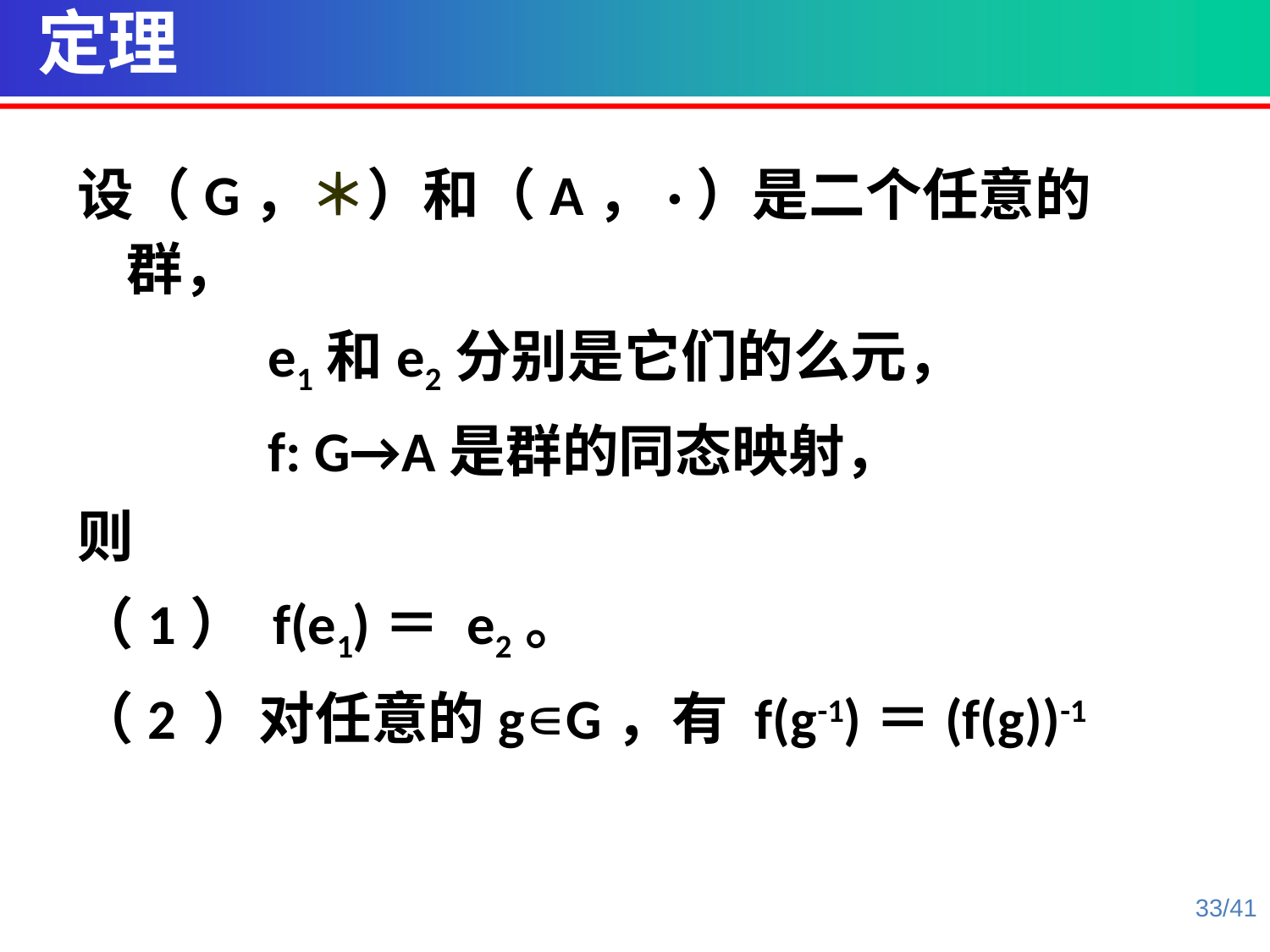

定理
设（G，＊）和（A，·）是二个任意的群，
               e1和e2分别是它们的么元，
               f: G→A是群的同态映射，
则
（1） f(e1)＝ e2。
（2 ）对任意的g∊G，有 f(g-1)＝(f(g))-1
33/41